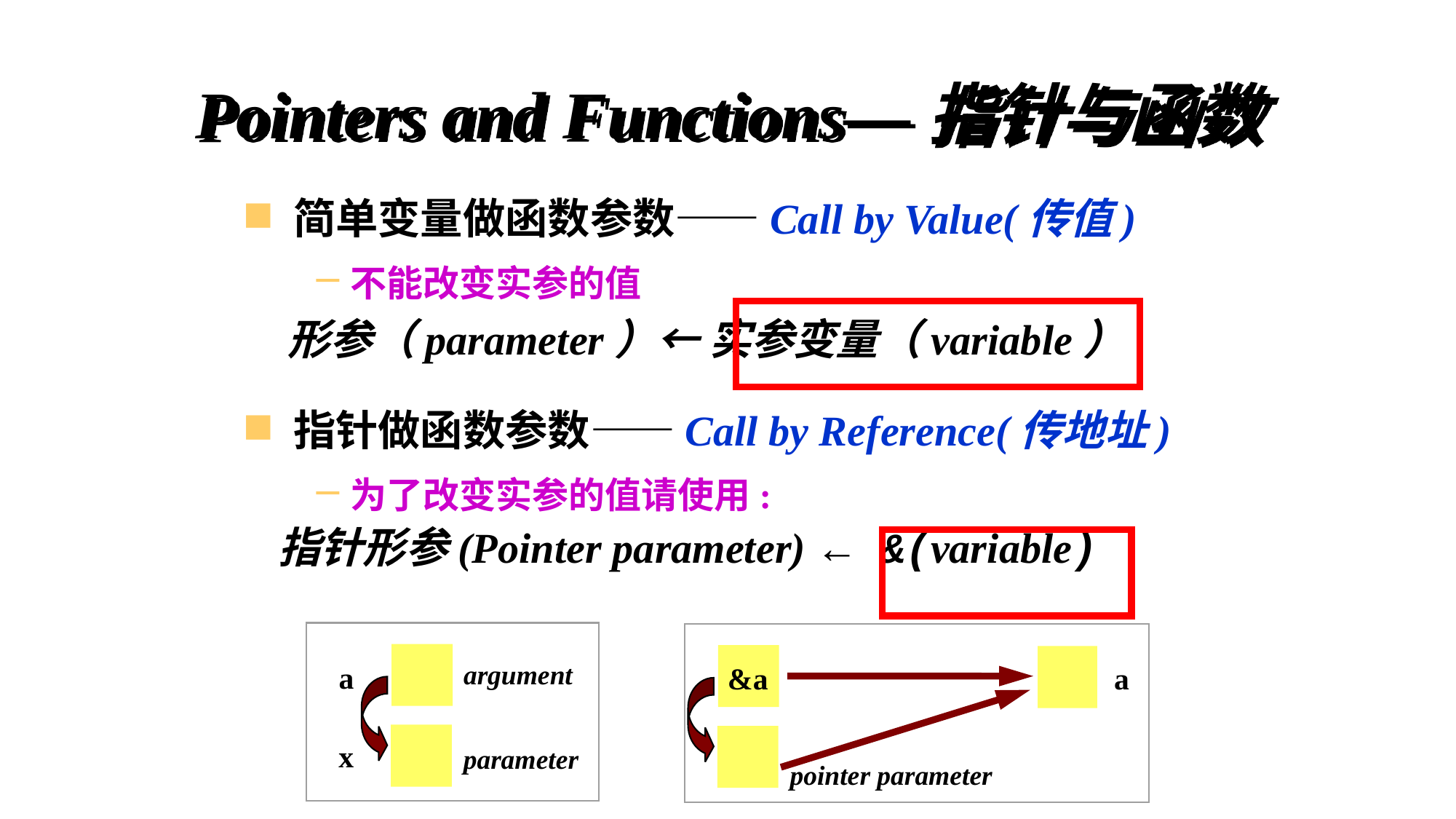

# Pointers and Functions—指针与函数
简单变量做函数参数——Call by Value(传值)
不能改变实参的值
   形参（parameter）← 实参变量（variable）
指针做函数参数——Call by Reference(传地址)
为了改变实参的值请使用:
  指针形参(Pointer parameter) ←  &(variable)

argument
a

x
parameter

&a
a

pointer parameter